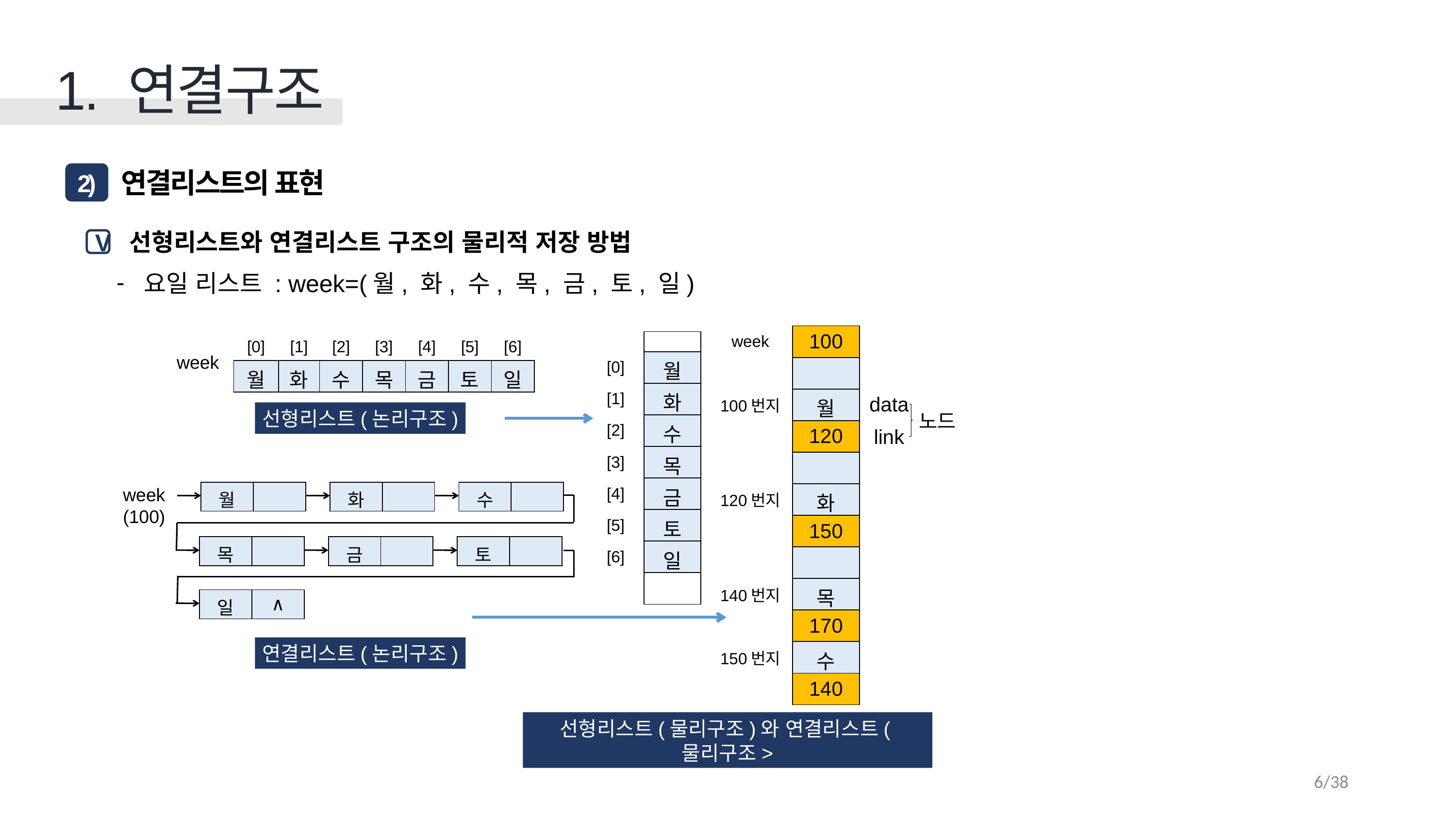

1. 연결구조

 연결리스트의 표현

2)
 선형리스트와 연결리스트 구조의 물리적 저장 방법

요일 리스트 : week=(월, 화, 수, 목, 금, 토, 일)

V
| week | 100 |
| --- | --- |
|  |  |
| 100번지 | 월 |
|  | 120 |
|  |  |
| 120번지 | 화 |
|  | 150 |
|  |  |
| 140번지 | 목 |
|  | 170 |
| 150번지 | 수 |
|  | 140 |
|  |  |
| --- | --- |
| [0] | 월 |
| [1] | 화 |
| [2] | 수 |
| [3] | 목 |
| [4] | 금 |
| [5] | 토 |
| [6] | 일 |
|  |  |
| week | [0] | [1] | [2] | [3] | [4] | [5] | [6] |
| --- | --- | --- | --- | --- | --- | --- | --- |
|  | 월 | 화 | 수 | 목 | 금 | 토 | 일 |
data
선형리스트(논리구조)

노드
link
week
(100)
| 월 |  |
| --- | --- |
| 화 |  |
| --- | --- |
| 수 |  |
| --- | --- |
| 목 |  |
| --- | --- |
| 금 |  |
| --- | --- |
| 토 |  |
| --- | --- |
| 일 | ∧ |
| --- | --- |
연결리스트(논리구조)
선형리스트(물리구조)와 연결리스트(물리구조>
6/38